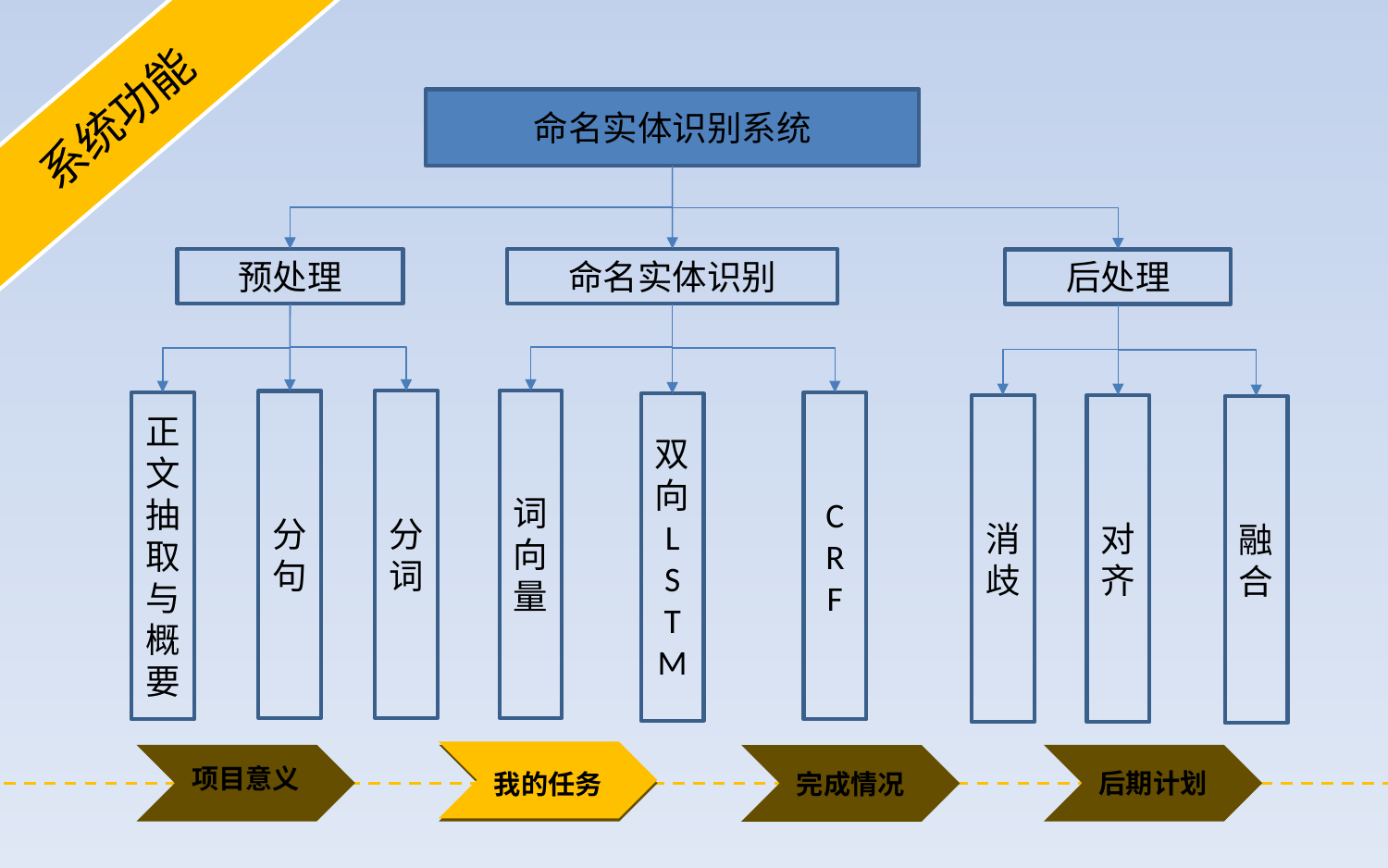

系统功能
命名实体识别系统
预处理
命名实体识别
后处理
分词
词向量
分句
正文抽取与概要
CR
F
双向L
S
TM
消歧
对齐
融合

项目意义
后期计划
我的任务
完成情况